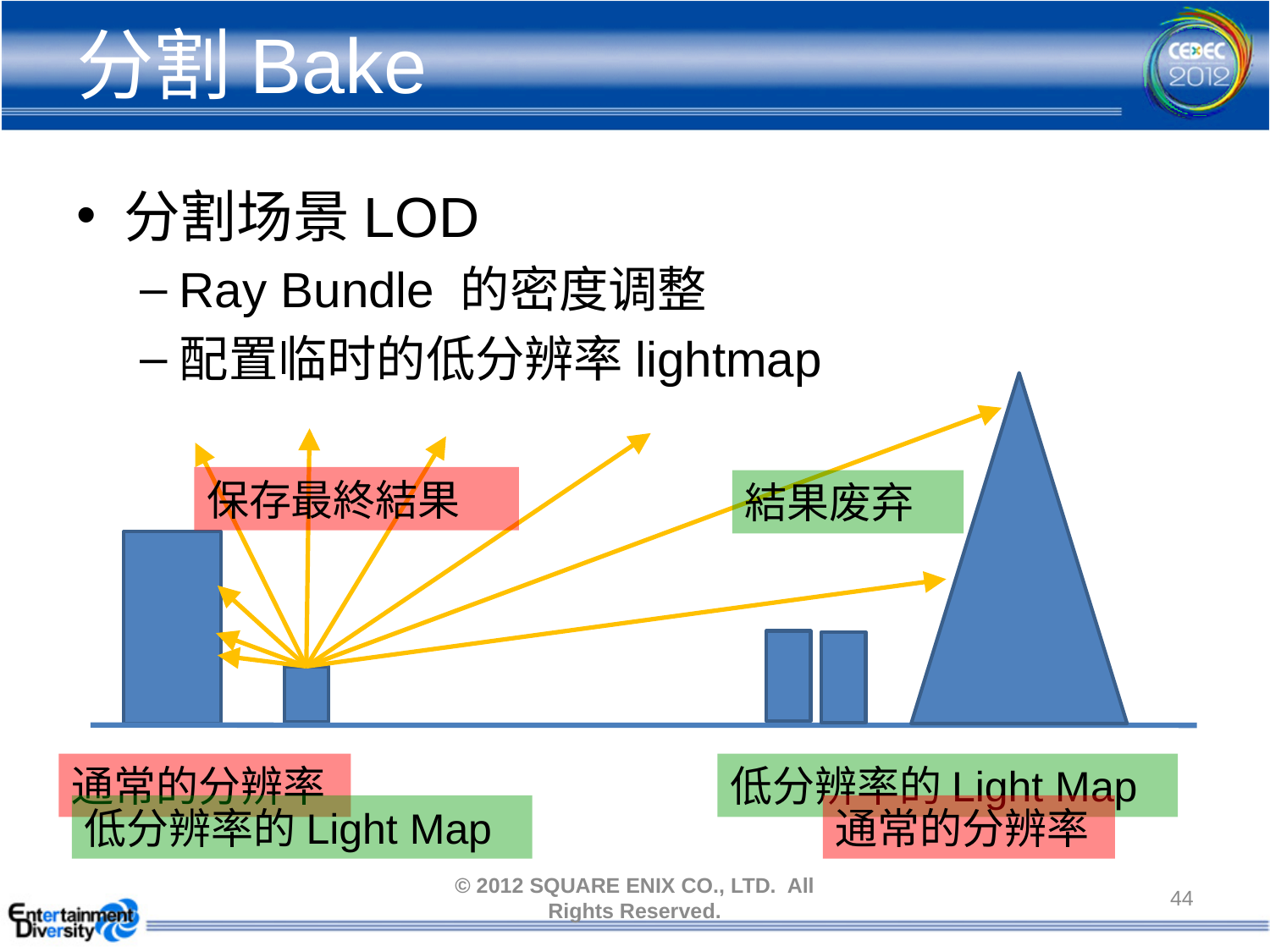

# 分割Bake
分割场景LOD
Ray Bundle 的密度调整
配置临时的低分辨率lightmap

保存最終結果
結果废弃

通常的分辨率
低分辨率的Light Map
低分辨率的Light Map
通常的分辨率
© 2012 SQUARE ENIX CO., LTD.  All Rights Reserved.
44